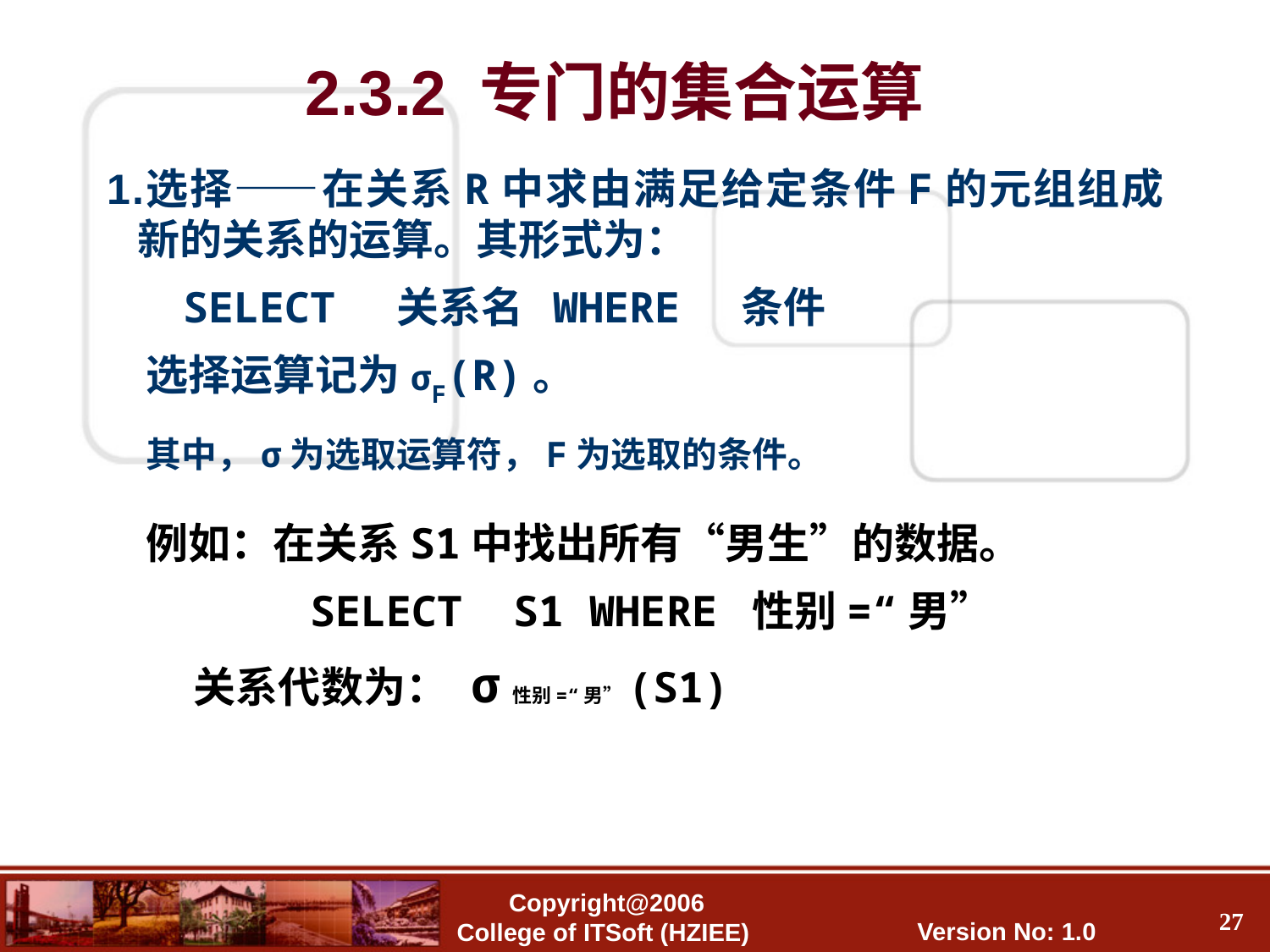

2.3.2 专门的集合运算
选择——在关系R中求由满足给定条件F的元组组成新的关系的运算。其形式为：
   SELECT  关系名  WHERE  条件
   选择运算记为σF(R)。
   其中，σ为选取运算符，F为选取的条件。
   例如：在关系S1中找出所有“男生”的数据。
        SELECT  S1 WHERE 性别=“男”
        关系代数为： σ性别=“男”(S1)